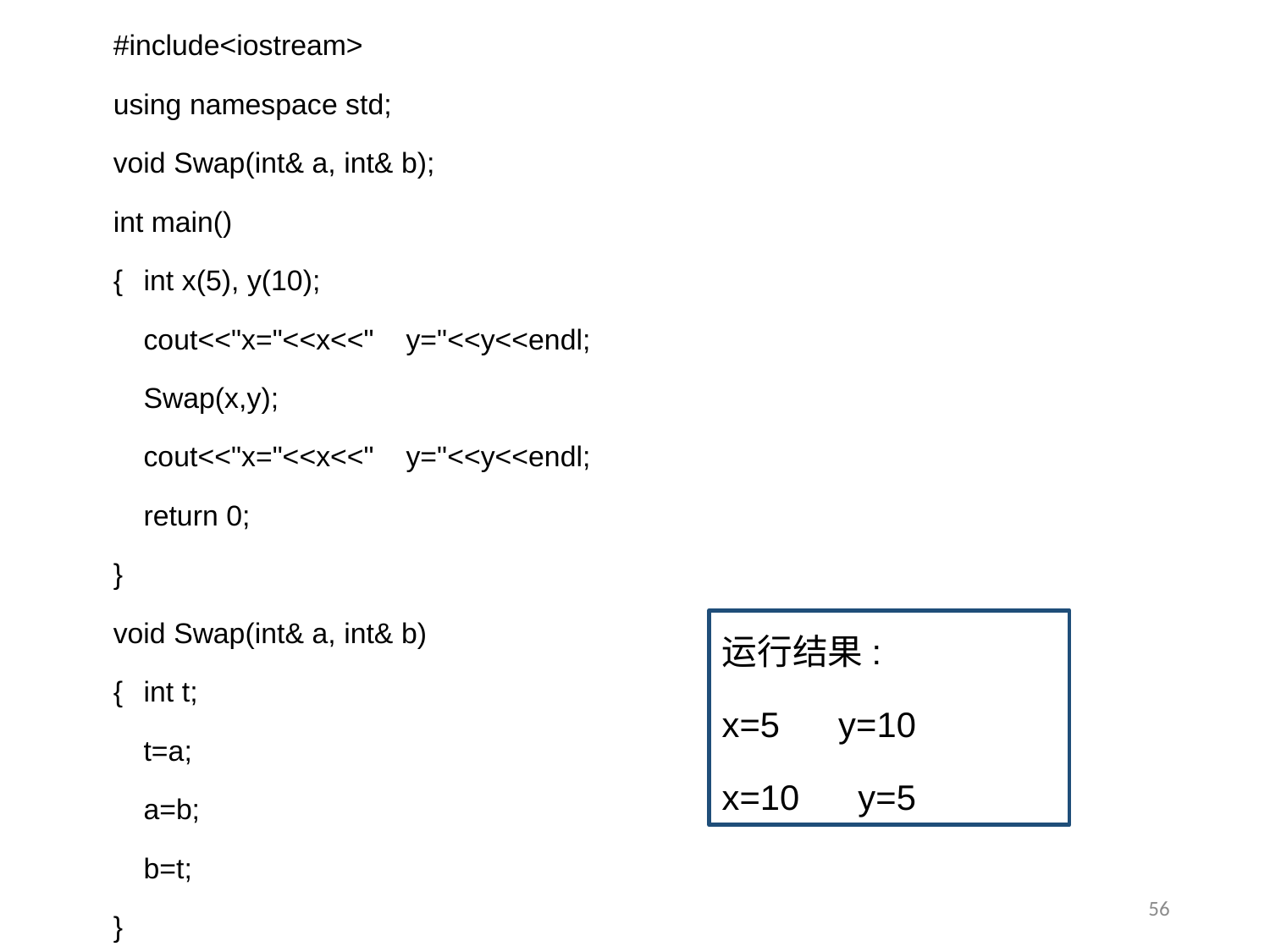

#include<iostream>
using namespace std;
void Swap(int& a, int& b);
int main()
{	int x(5), y(10);
	cout<<"x="<<x<<"    y="<<y<<endl;
	Swap(x,y);
	cout<<"x="<<x<<"    y="<<y<<endl;
	return 0;
}
void Swap(int& a, int& b)
{	int t;
	t=a;
	a=b;
	b=t;
}
# 例3-12 输入两个整数交换后输出
运行结果:
x=5      y=10
x=10      y=5
56